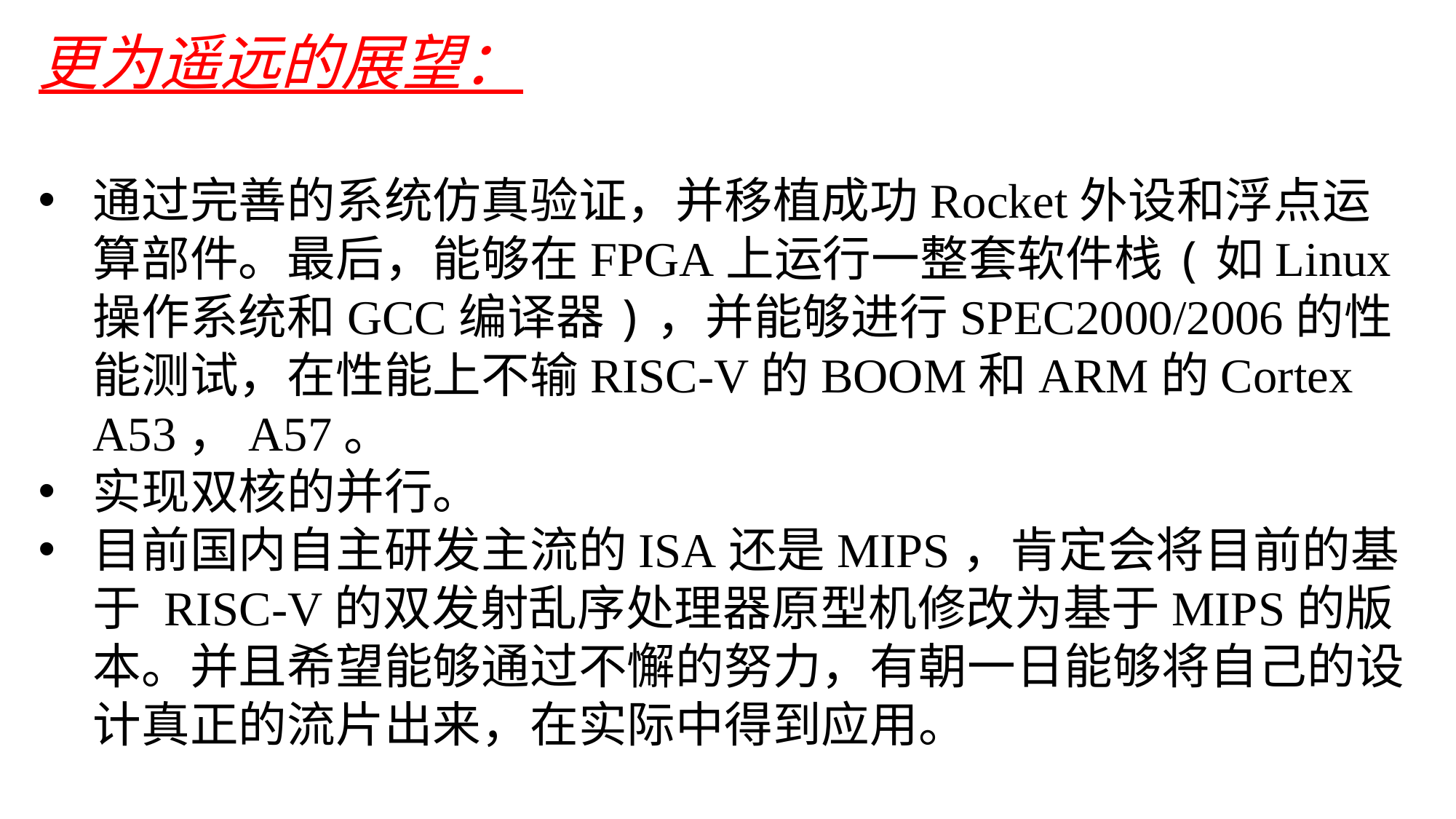

更为遥远的展望：

通过完善的系统仿真验证，并移植成功Rocket外设和浮点运算部件。最后，能够在FPGA上运行一整套软件栈(如Linux操作系统和GCC编译器)，并能够进行SPEC2000/2006的性能测试，在性能上不输RISC-V的BOOM和ARM的Cortex A53，A57。
实现双核的并行。
目前国内自主研发主流的ISA还是MIPS，肯定会将目前的基于 RISC-V的双发射乱序处理器原型机修改为基于MIPS的版本。并且希望能够通过不懈的努力，有朝一日能够将自己的设计真正的流片出来，在实际中得到应用。